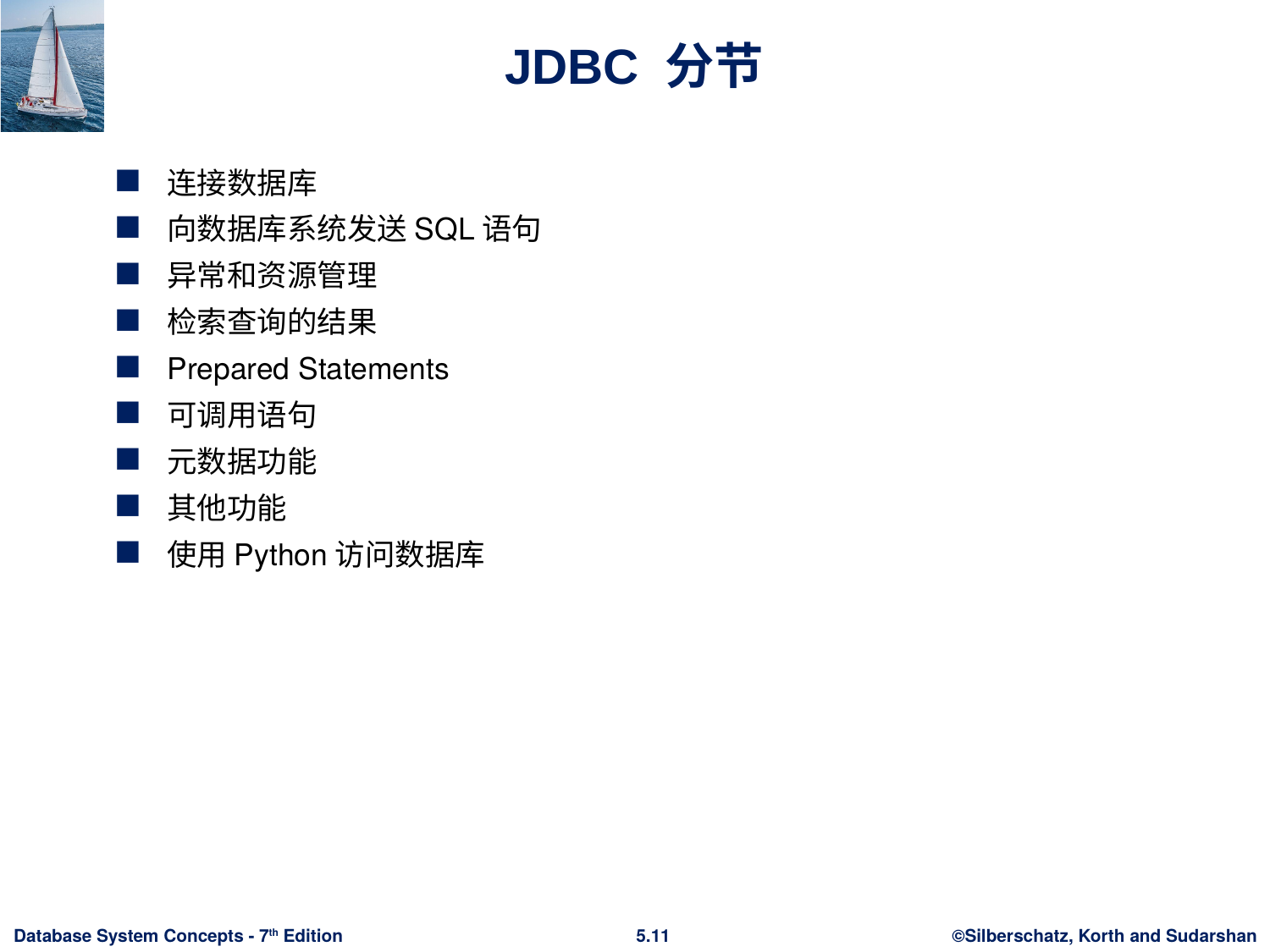

# JDBC 分节
连接数据库
向数据库系统发送SQL语句
异常和资源管理
检索查询的结果
Prepared Statements
可调用语句
元数据功能
其他功能
使用Python访问数据库